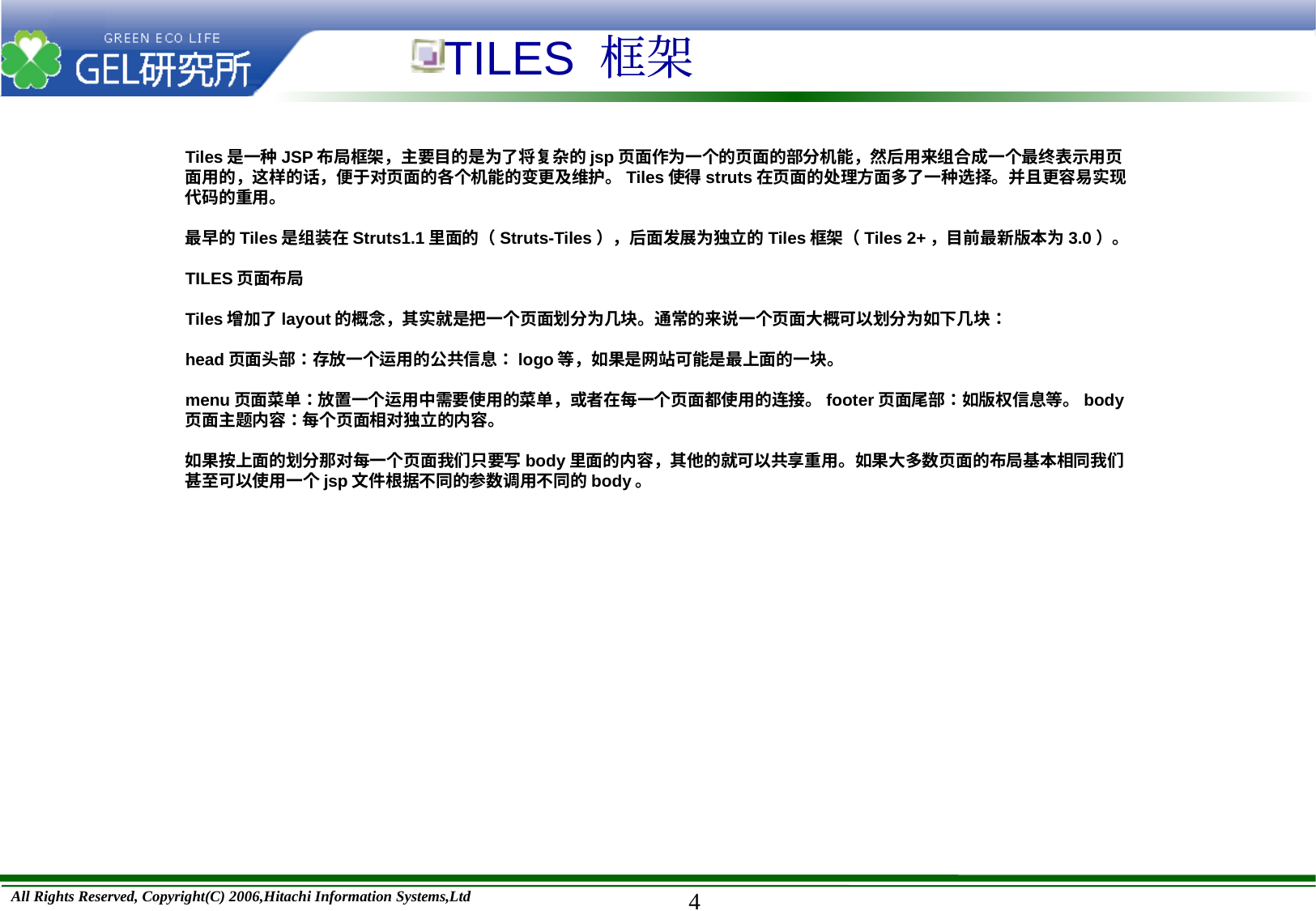

# TILES 框架
Tiles是一种JSP布局框架，主要目的是为了将复杂的jsp页面作为一个的页面的部分机能，然后用来组合成一个最终表示用页面用的，这样的话，便于对页面的各个机能的变更及维护。Tiles使得struts在页面的处理方面多了一种选择。并且更容易实现代码的重用。

最早的Tiles是组装在Struts1.1里面的（Struts-Tiles），后面发展为独立的Tiles框架（Tiles 2+，目前最新版本为3.0）。

TILES页面布局

Tiles增加了layout的概念，其实就是把一个页面划分为几块。通常的来说一个页面大概可以划分为如下几块：

head页面头部：存放一个运用的公共信息：logo等，如果是网站可能是最上面的一块。

menu页面菜单：放置一个运用中需要使用的菜单，或者在每一个页面都使用的连接。footer页面尾部：如版权信息等。body页面主题内容：每个页面相对独立的内容。

如果按上面的划分那对每一个页面我们只要写body里面的内容，其他的就可以共享重用。如果大多数页面的布局基本相同我们甚至可以使用一个jsp文件根据不同的参数调用不同的body。